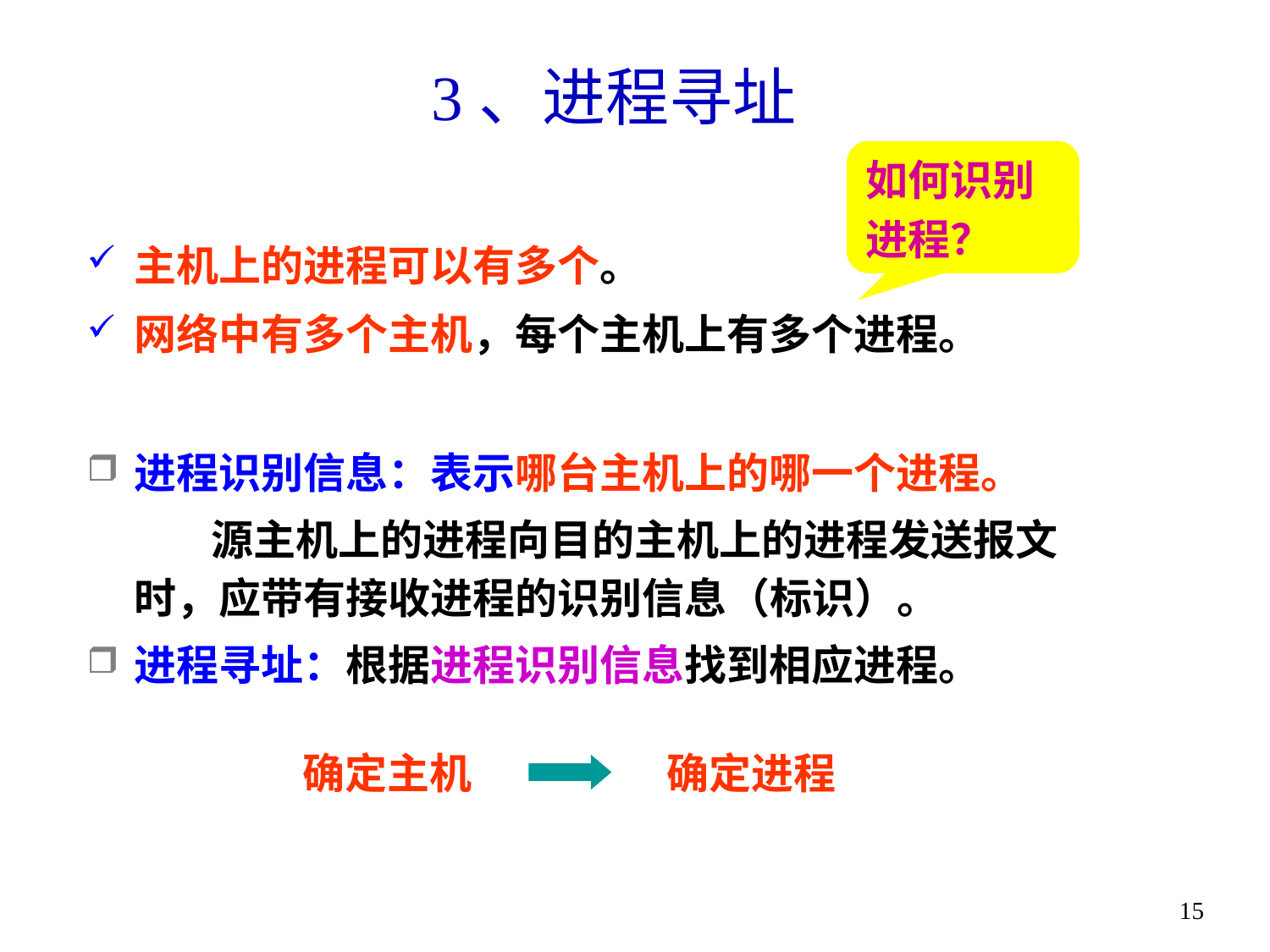

# 3、进程寻址
如何识别
进程？
主机上的进程可以有多个。
网络中有多个主机，每个主机上有多个进程。

进程识别信息：表示哪台主机上的哪一个进程。
            源主机上的进程向目的主机上的进程发送报文时，应带有接收进程的识别信息（标识）。
进程寻址：根据进程识别信息找到相应进程。
确定主机
确定进程

15